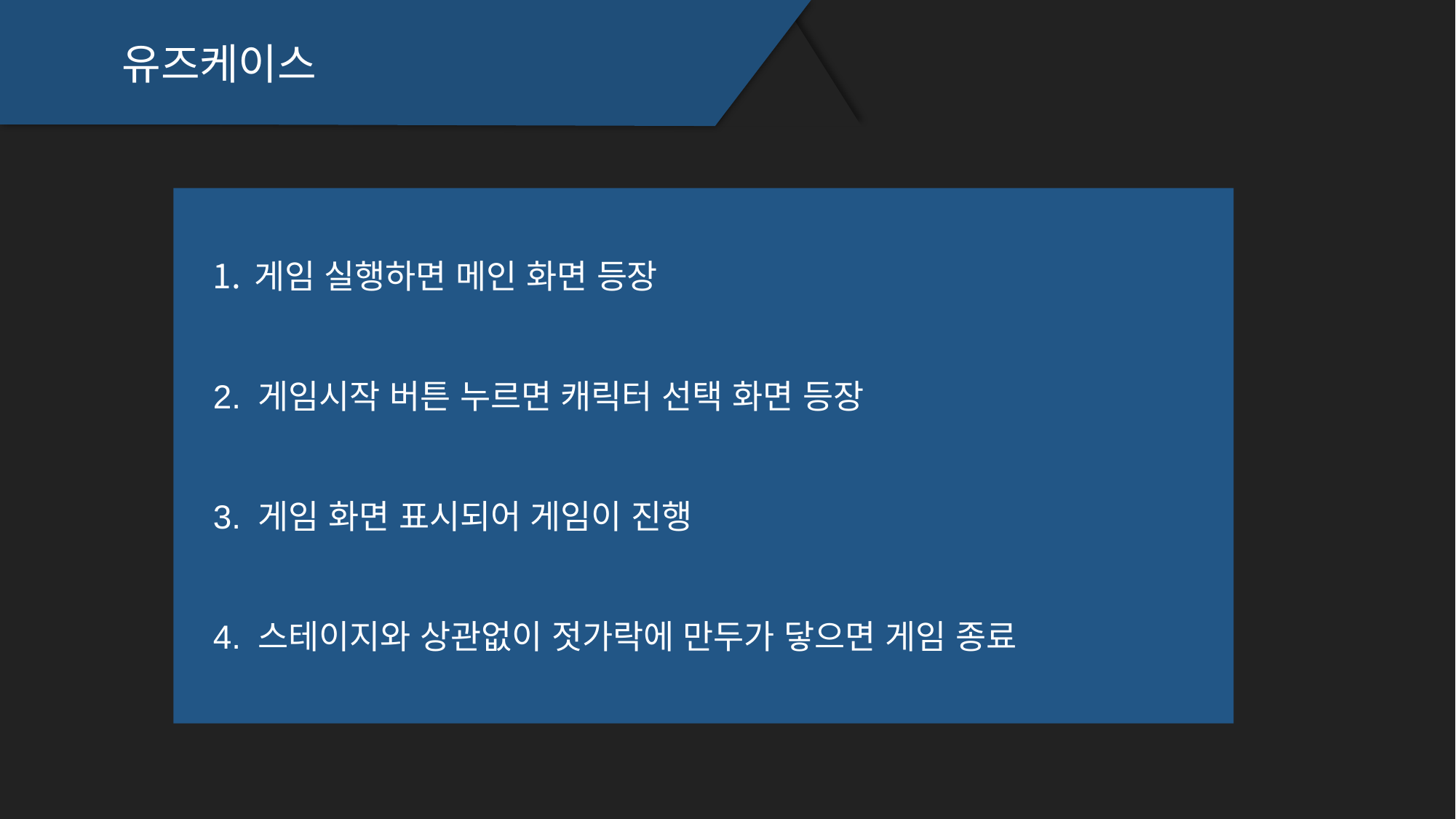

유즈케이스

게임 실행하면 메인 화면 등장

2. 게임시작 버튼 누르면 캐릭터 선택 화면 등장

3. 게임 화면 표시되어 게임이 진행

4. 스테이지와 상관없이 젓가락에 만두가 닿으면 게임 종료